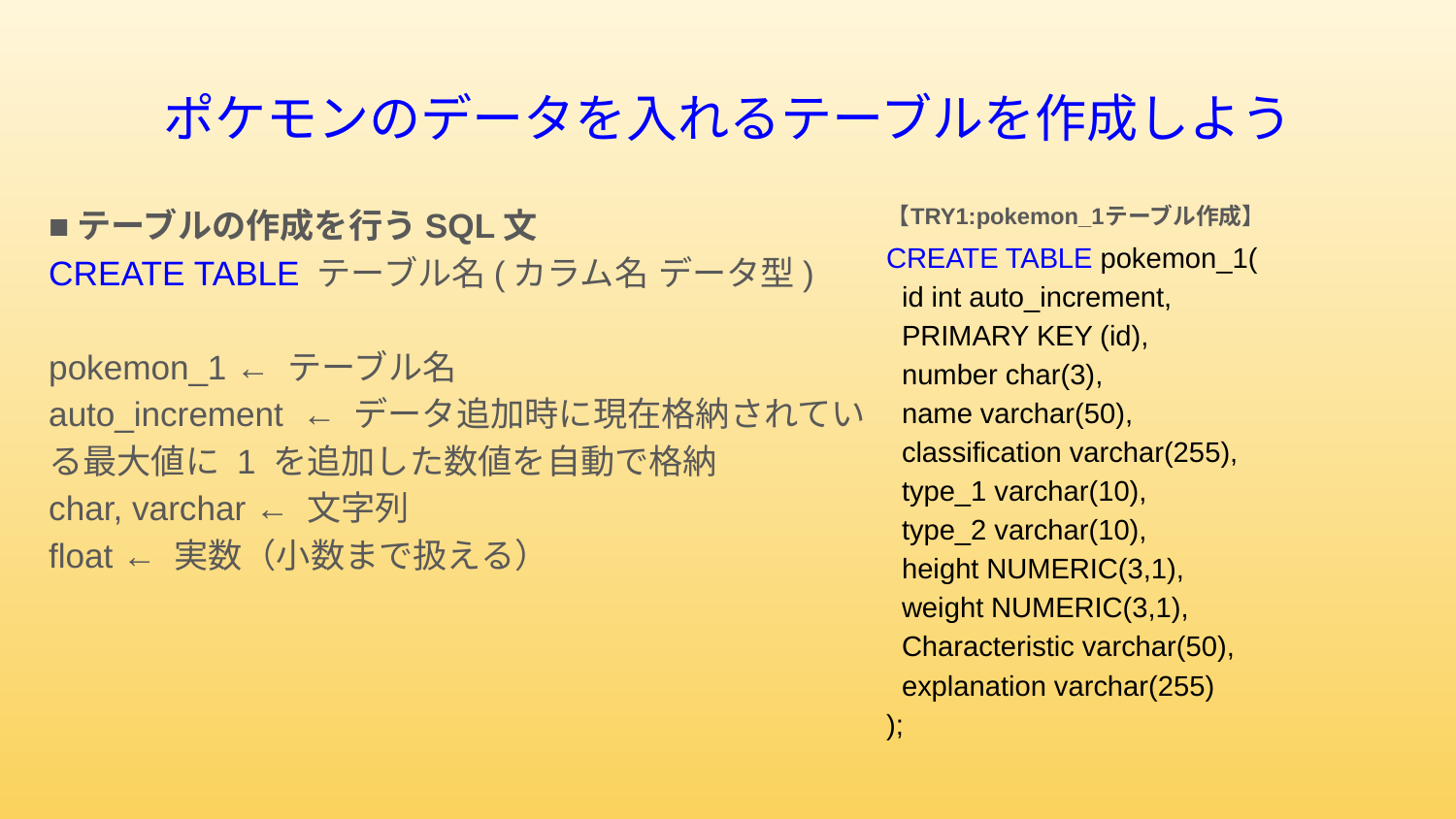

# ポケモンのデータを入れるテーブルを作成しよう
■テーブルの作成を行うSQL文
CREATE TABLE テーブル名(カラム名 データ型)
pokemon_1 ← テーブル名
auto_increment  ← データ追加時に現在格納されている最大値に 1 を追加した数値を自動で格納
char, varchar ← 文字列
float ← 実数（小数まで扱える）
【TRY1:pokemon_1テーブル作成】
CREATE TABLE pokemon_1(
  id int auto_increment,
  PRIMARY KEY (id),
  number char(3),
  name varchar(50),
  classification varchar(255),
  type_1 varchar(10),
  type_2 varchar(10),
  height NUMERIC(3,1),
  weight NUMERIC(3,1),
  Characteristic varchar(50),
  explanation varchar(255)
);